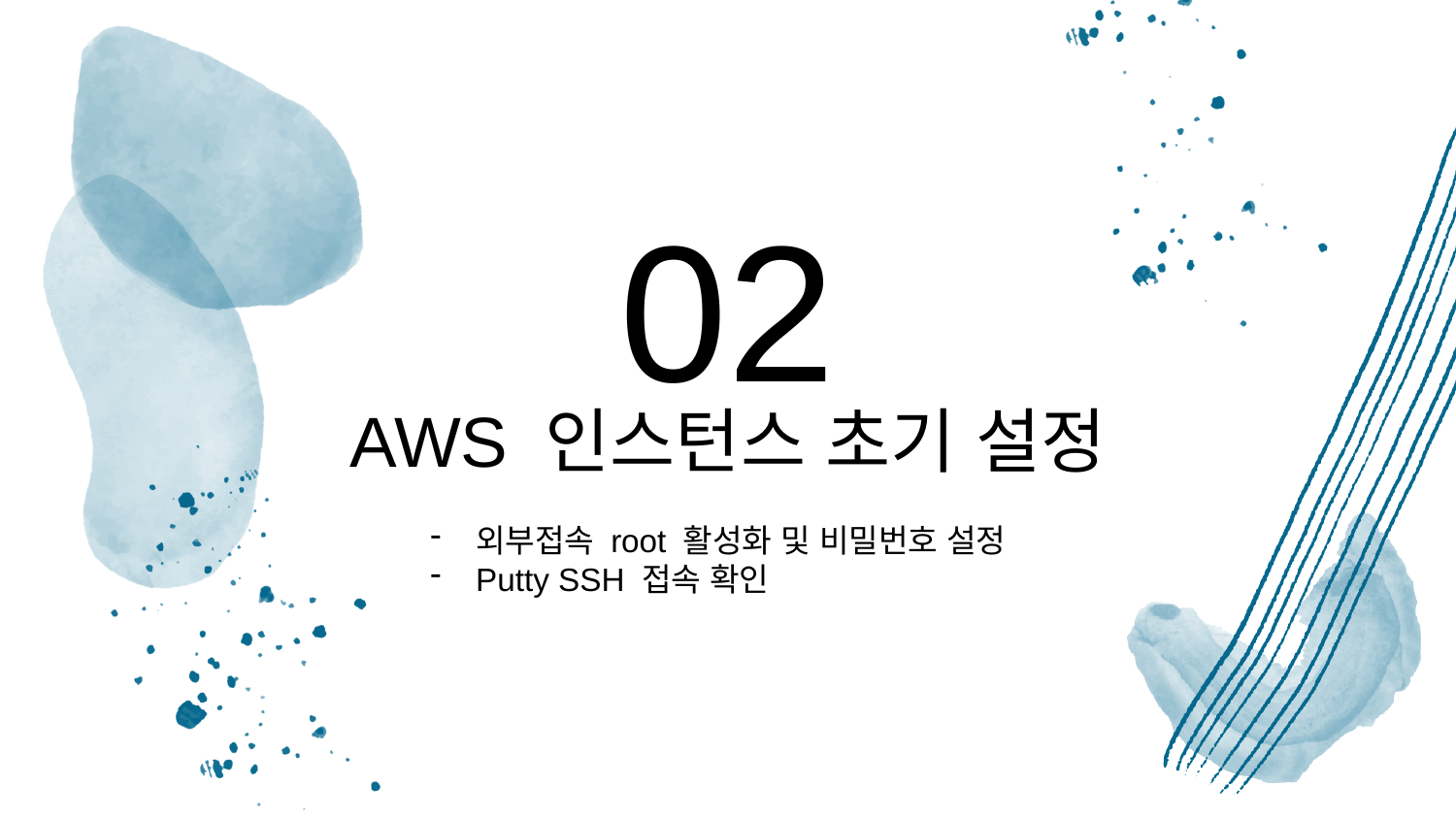

02
# AWS 인스턴스 초기 설정
외부접속 root 활성화 및 비밀번호 설정
Putty SSH 접속 확인